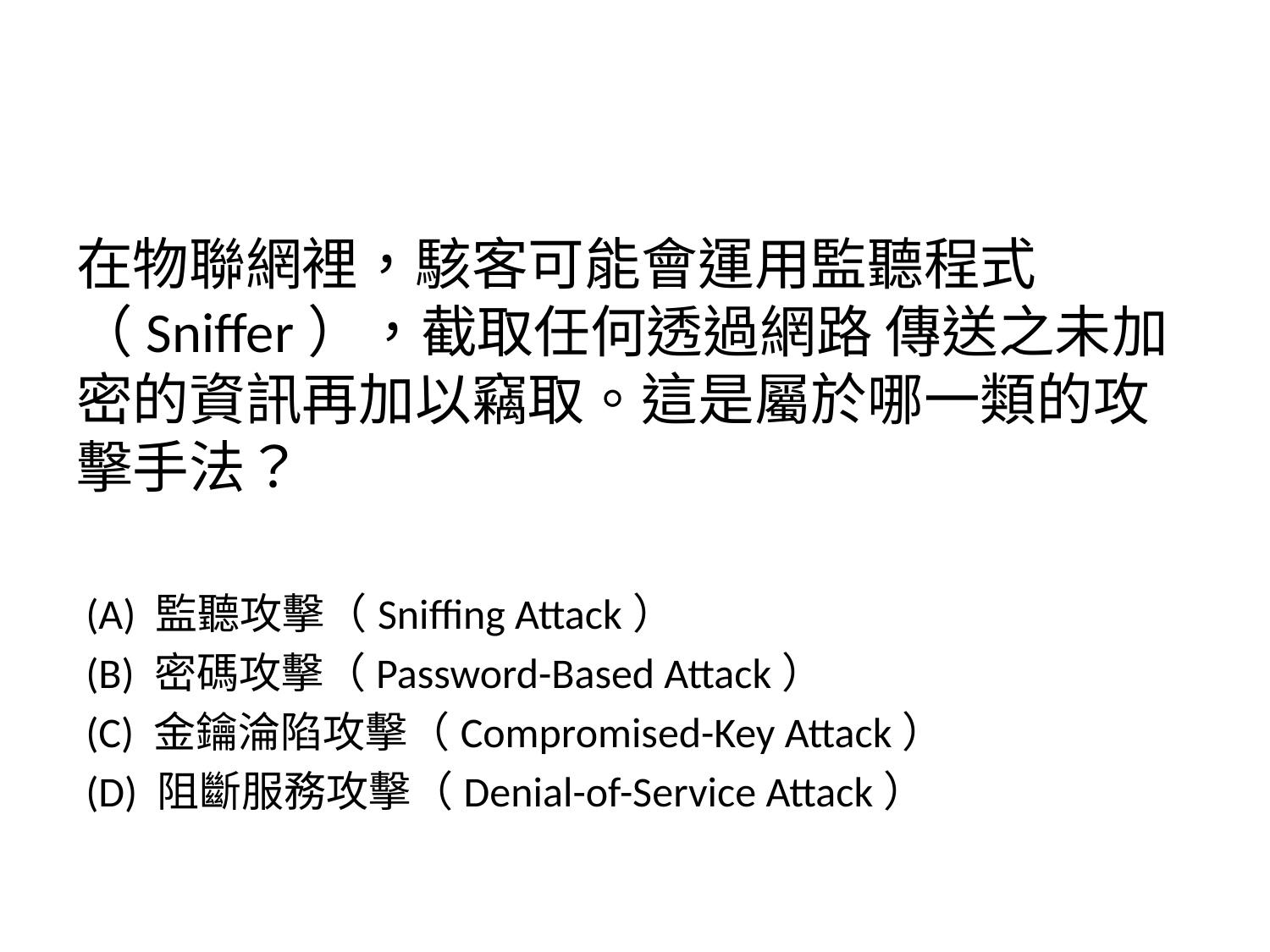

在物聯網裡，駭客可能會運用監聽程式（Sniffer），截取任何透過網路 傳送之未加密的資訊再加以竊取。這是屬於哪一類的攻擊手法？

 (A) 監聽攻擊（Sniffing Attack）
 (B) 密碼攻擊（Password-Based Attack）
 (C) 金鑰淪陷攻擊（Compromised-Key Attack）
 (D) 阻斷服務攻擊（Denial-of-Service Attack）